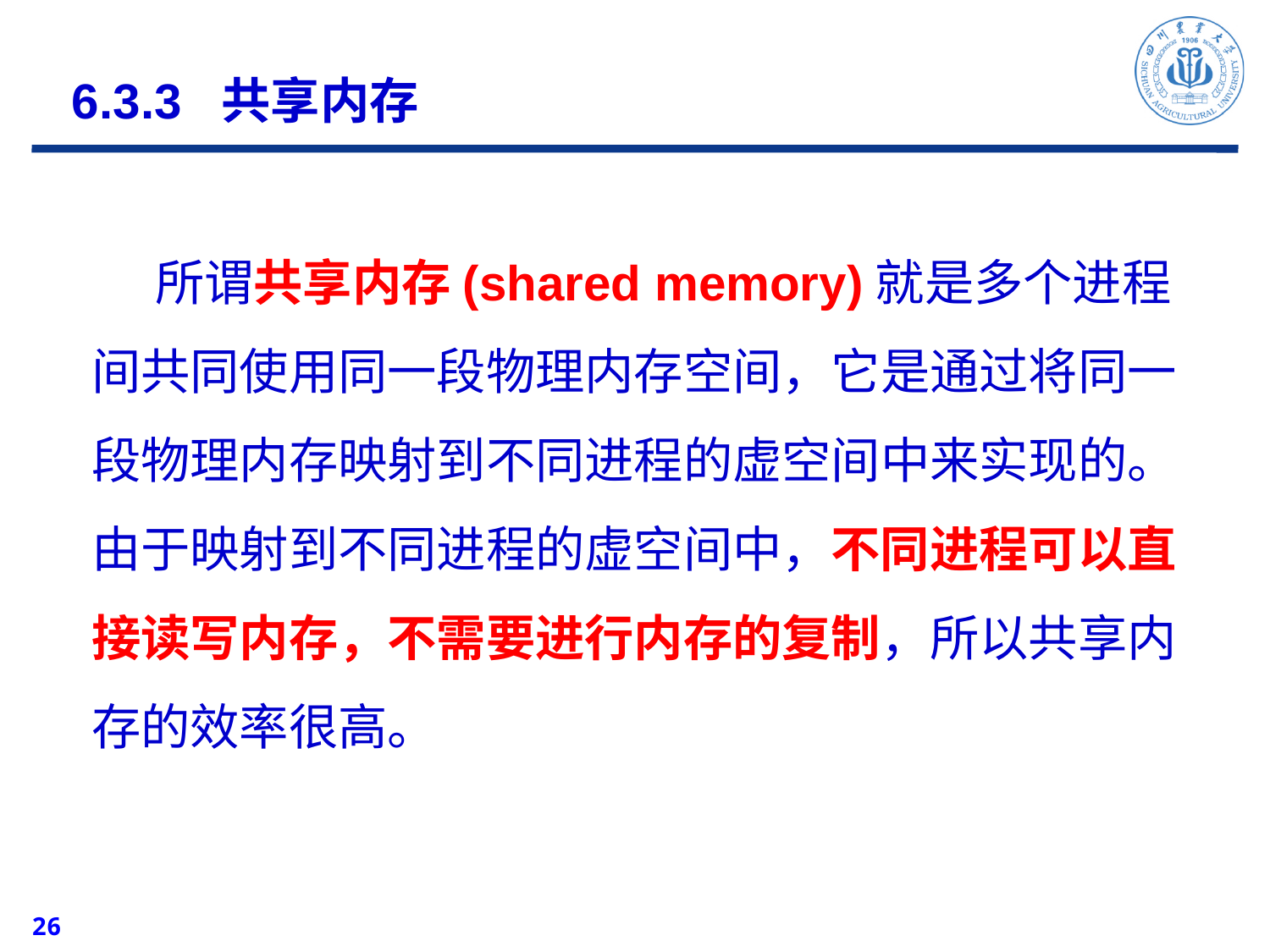

6.3.3  共享内存
所谓共享内存(shared memory)就是多个进程间共同使用同一段物理内存空间，它是通过将同一段物理内存映射到不同进程的虚空间中来实现的。由于映射到不同进程的虚空间中，不同进程可以直接读写内存，不需要进行内存的复制，所以共享内存的效率很高。